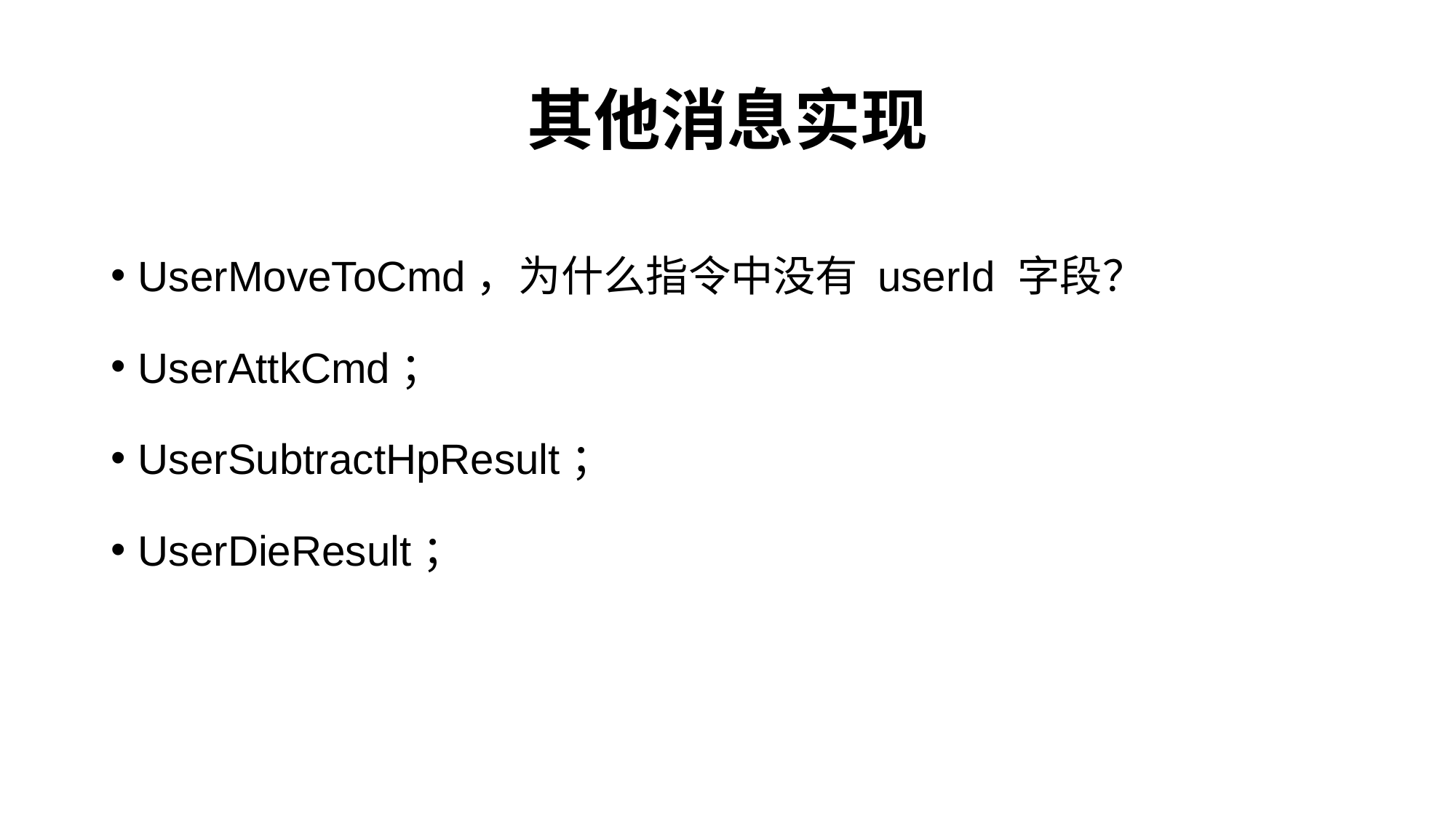

# 其他消息实现
UserMoveToCmd，为什么指令中没有 userId 字段？
UserAttkCmd；
UserSubtractHpResult；
UserDieResult；